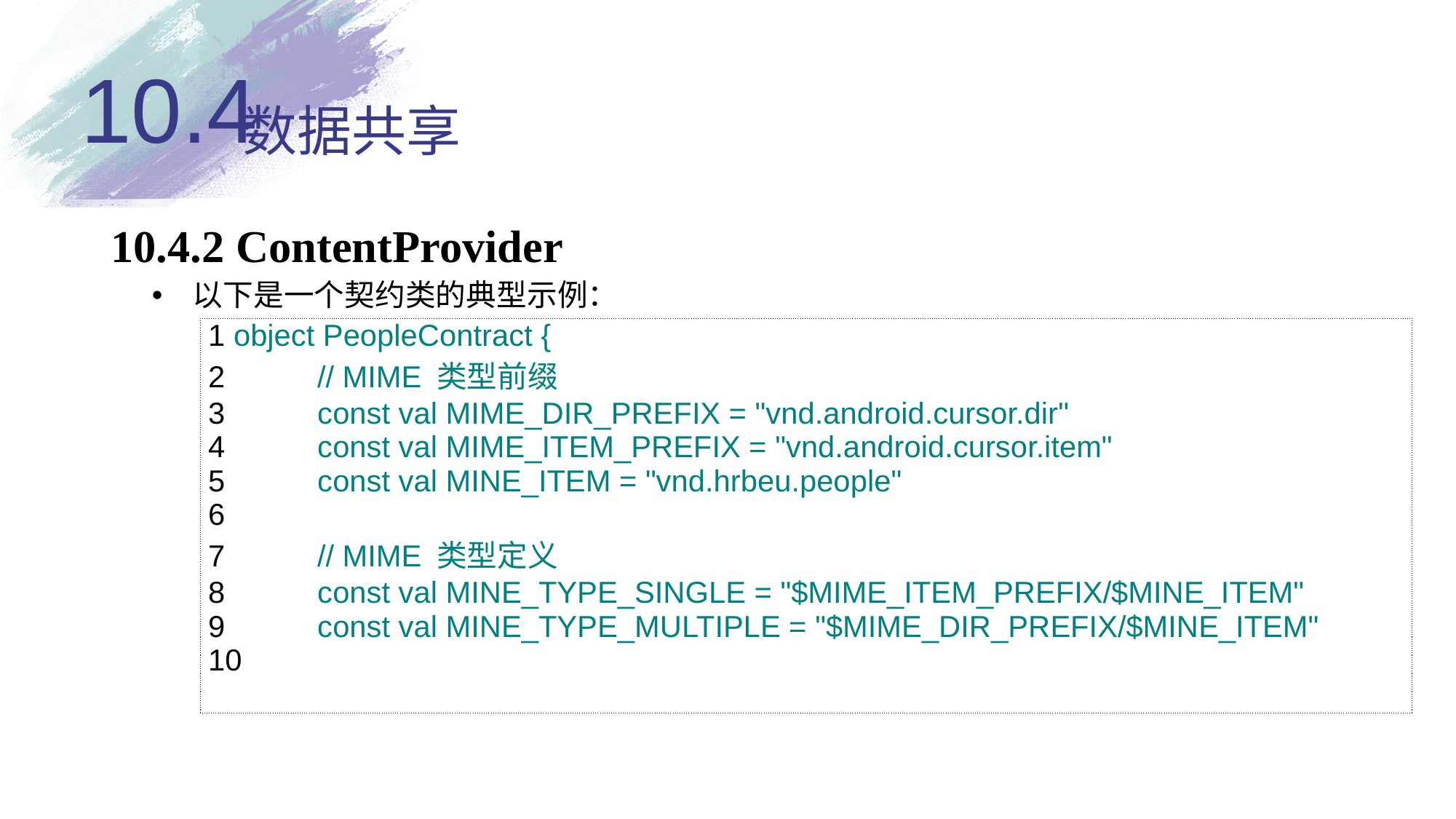

10.4
# 数据共享
10.4.2 ContentProvider
以下是一个契约类的典型示例：
| 1 object PeopleContract { 2  // MIME 类型前缀 3  const val MIME\_DIR\_PREFIX = "vnd.android.cursor.dir" 4  const val MIME\_ITEM\_PREFIX = "vnd.android.cursor.item" 5  const val MINE\_ITEM = "vnd.hrbeu.people" 6  7  // MIME 类型定义 8  const val MINE\_TYPE\_SINGLE = "$MIME\_ITEM\_PREFIX/$MINE\_ITEM" 9  const val MINE\_TYPE\_MULTIPLE = "$MIME\_DIR\_PREFIX/$MINE\_ITEM" 10 |
| --- |